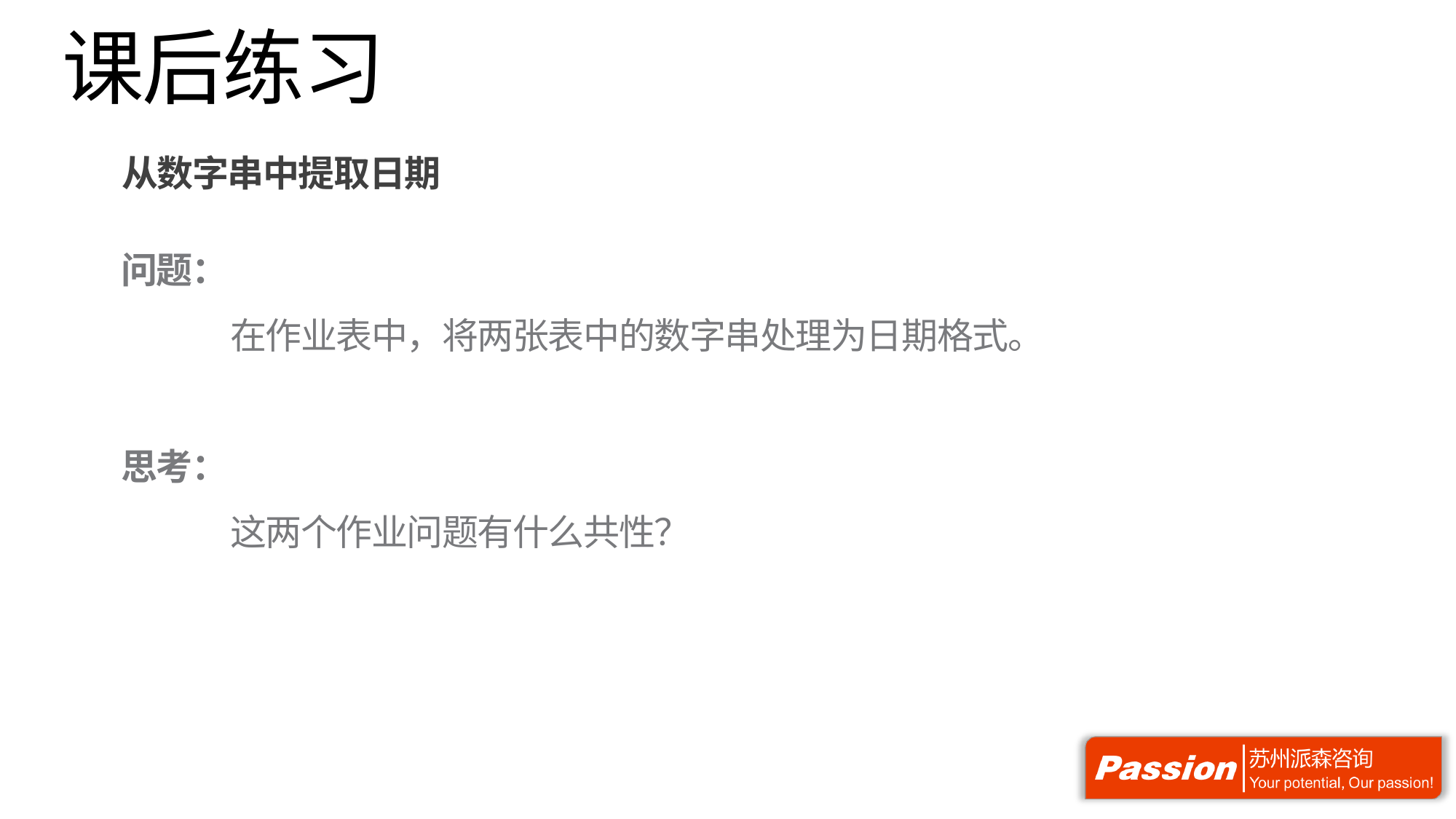

# 课后练习
从数字串中提取日期
问题：
	在作业表中，将两张表中的数字串处理为日期格式。

思考：
	这两个作业问题有什么共性？